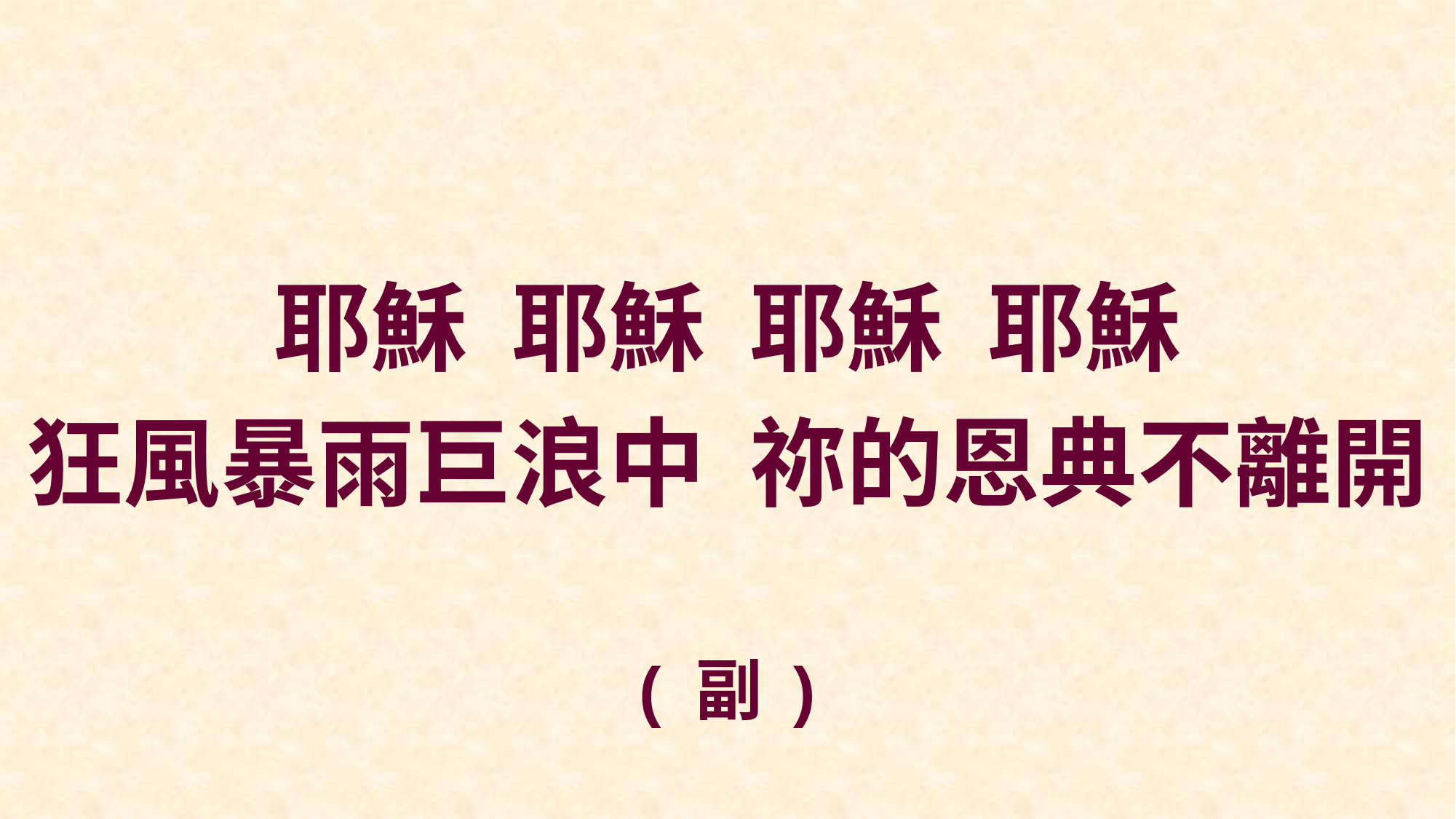

耶穌  耶穌  耶穌  耶穌
狂風暴雨巨浪中  祢的恩典不離開
( 副 )